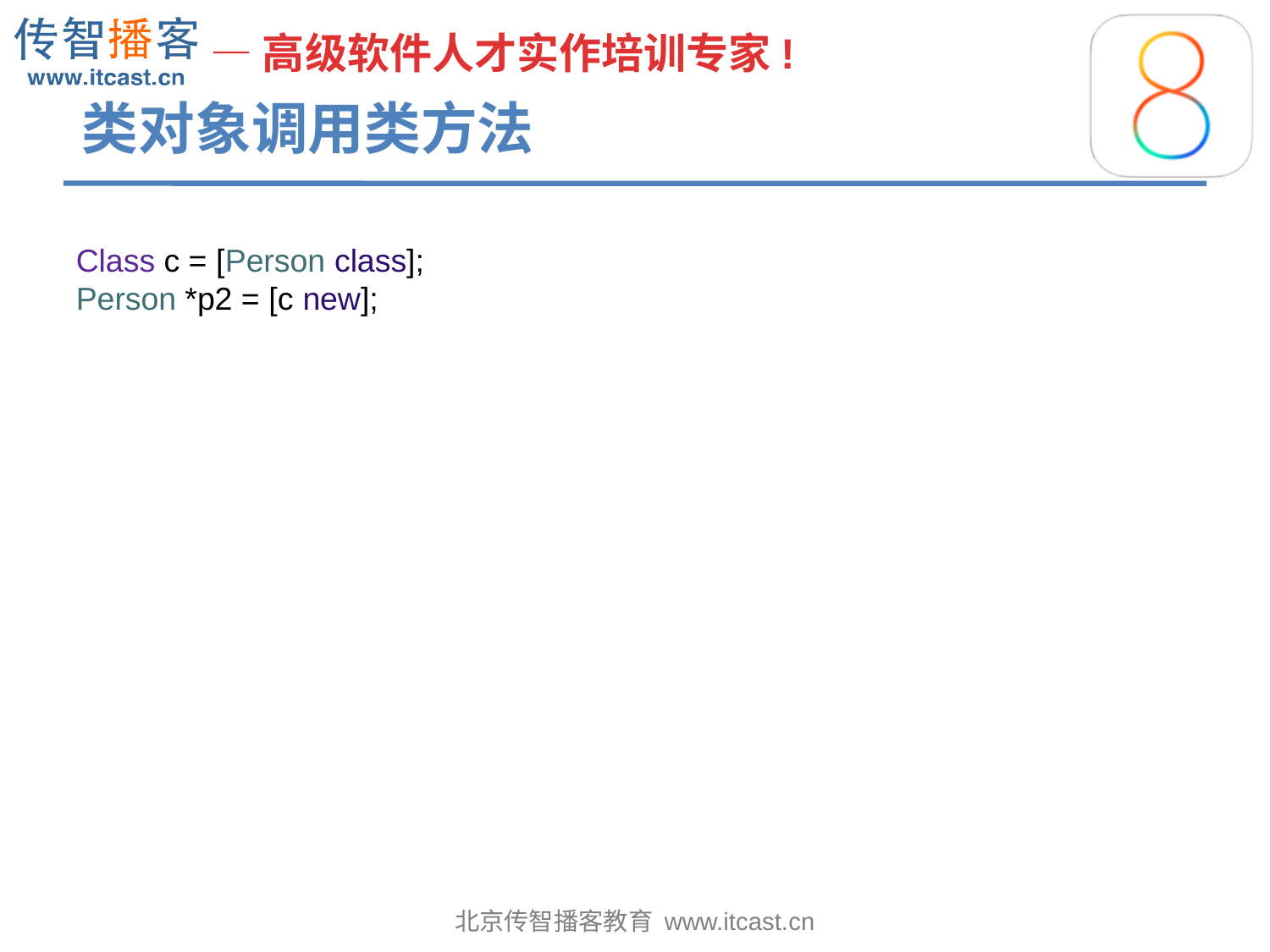

# 类对象调用类方法
Class c = [Person class];
Person *p2 = [c new];